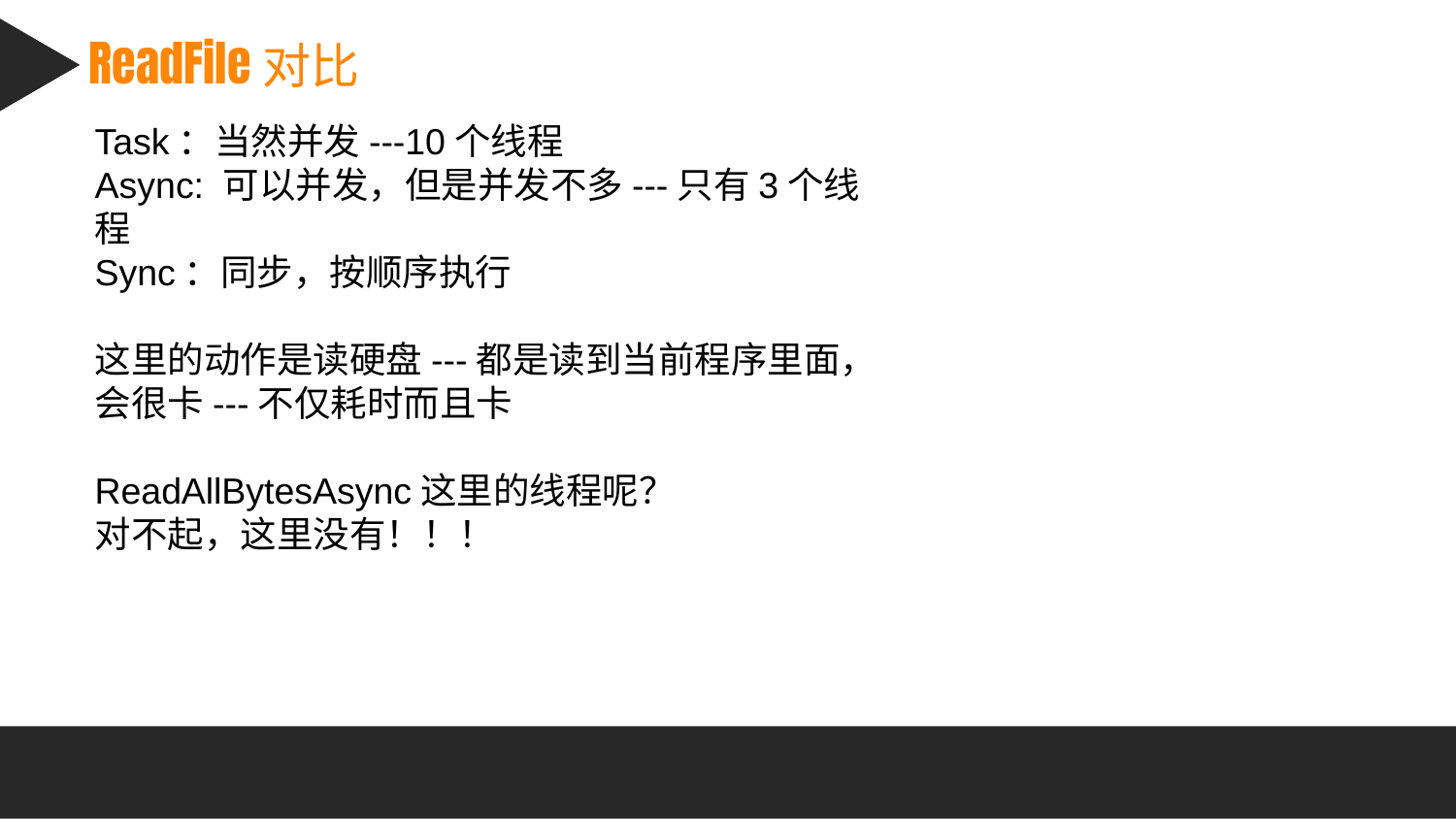

ReadFile对比
Task：当然并发---10个线程
Async: 可以并发，但是并发不多---只有3个线程
Sync：同步，按顺序执行

这里的动作是读硬盘---都是读到当前程序里面，会很卡---不仅耗时而且卡

ReadAllBytesAsync这里的线程呢？
对不起，这里没有！！！